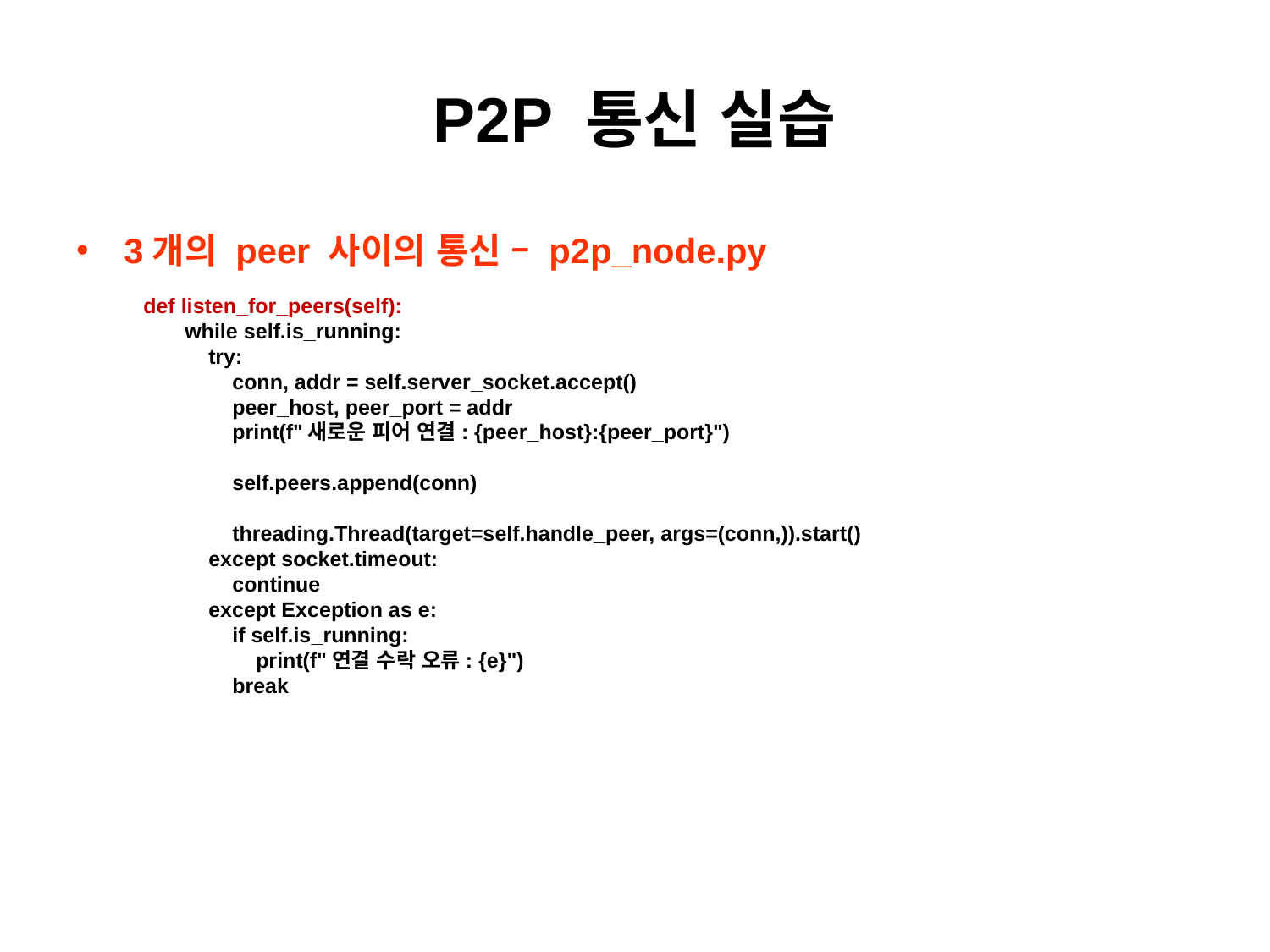

# P2P 통신 실습
3개의 peer 사이의 통신 – p2p_node.py
 def listen_for_peers(self):
        while self.is_running:
            try:
                conn, addr = self.server_socket.accept()
                peer_host, peer_port = addr
                print(f"새로운 피어 연결: {peer_host}:{peer_port}")

                self.peers.append(conn)

                threading.Thread(target=self.handle_peer, args=(conn,)).start()
            except socket.timeout:
                continue
            except Exception as e:
                if self.is_running:
                    print(f"연결 수락 오류: {e}")
                break